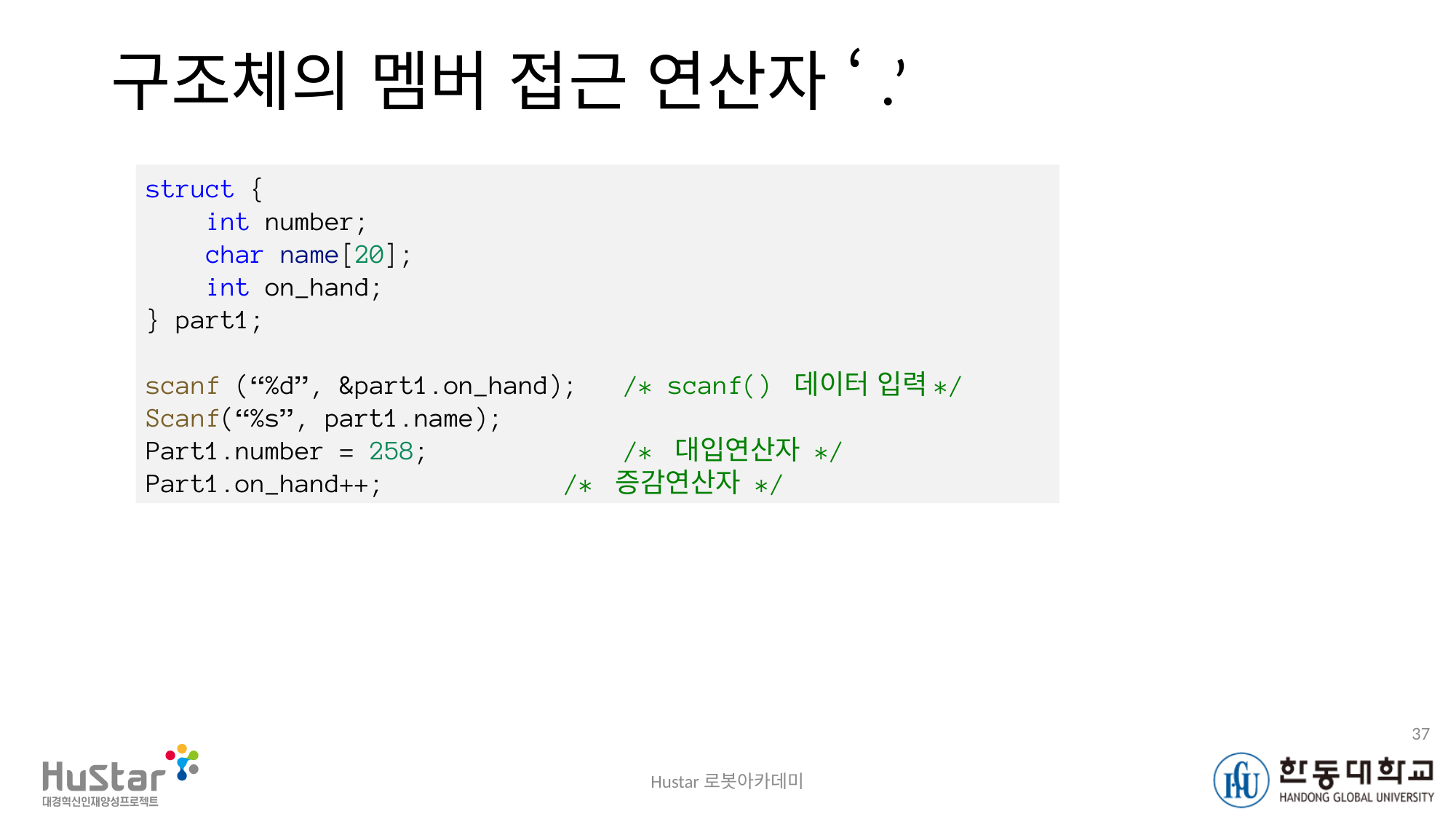

# 구조체의 멤버 접근 연산자 ‘.’

struct {
    int number;
    char name[20];
    int on_hand;
} part1;
scanf (“%d”, &part1.on_hand);   /* scanf() 데이터 입력*/
Scanf(“%s”, part1.name);
Part1.number = 258;             /* 대입연산자 */
Part1.on_hand++;            /* 증감연산자 */
37
Hustar로봇아카데미